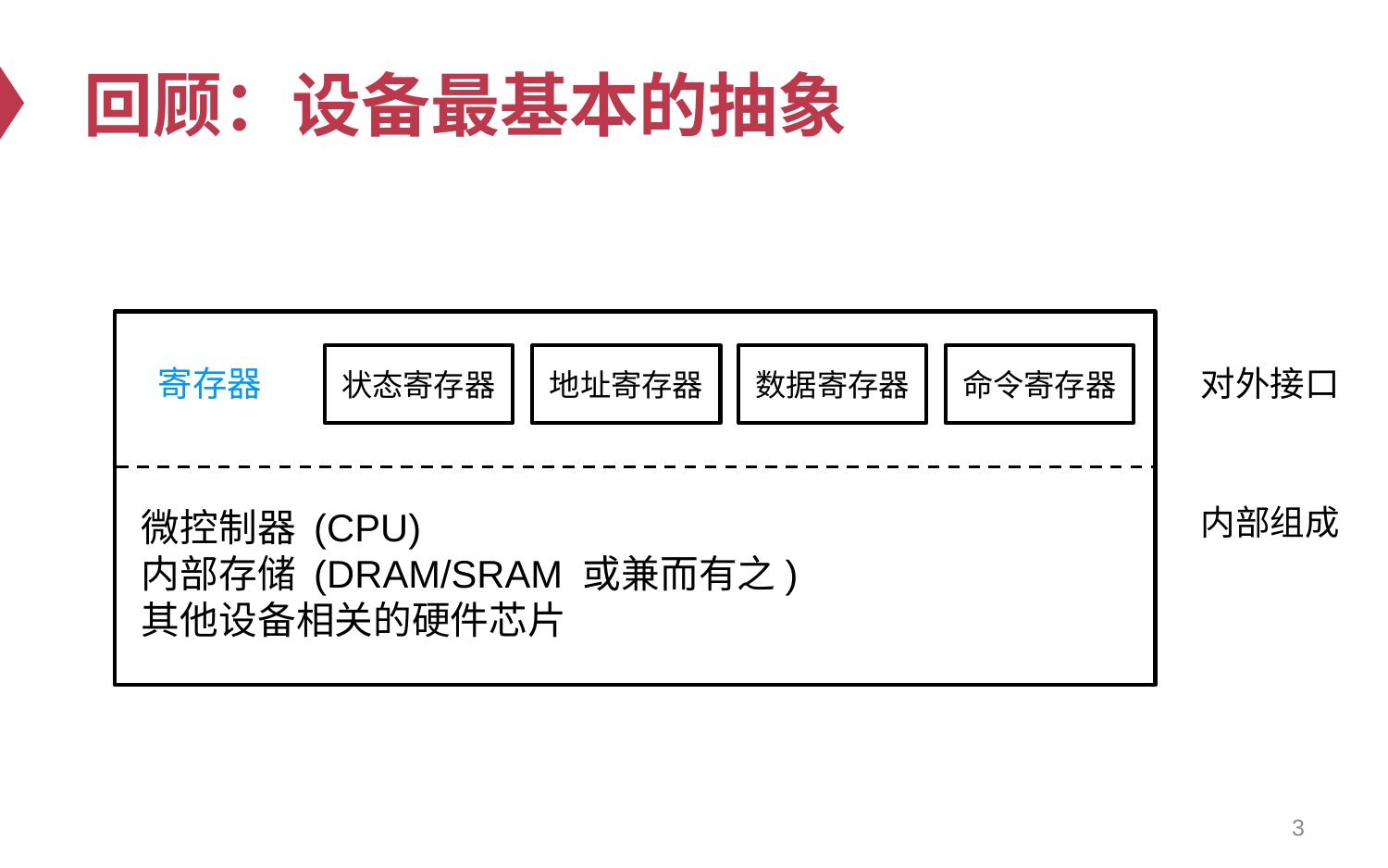

# 回顾：设备最基本的抽象

寄存器
对外接口
状态寄存器
地址寄存器
数据寄存器
命令寄存器
微控制器 (CPU)
内部存储 (DRAM/SRAM 或兼而有之)
其他设备相关的硬件芯片
内部组成
3